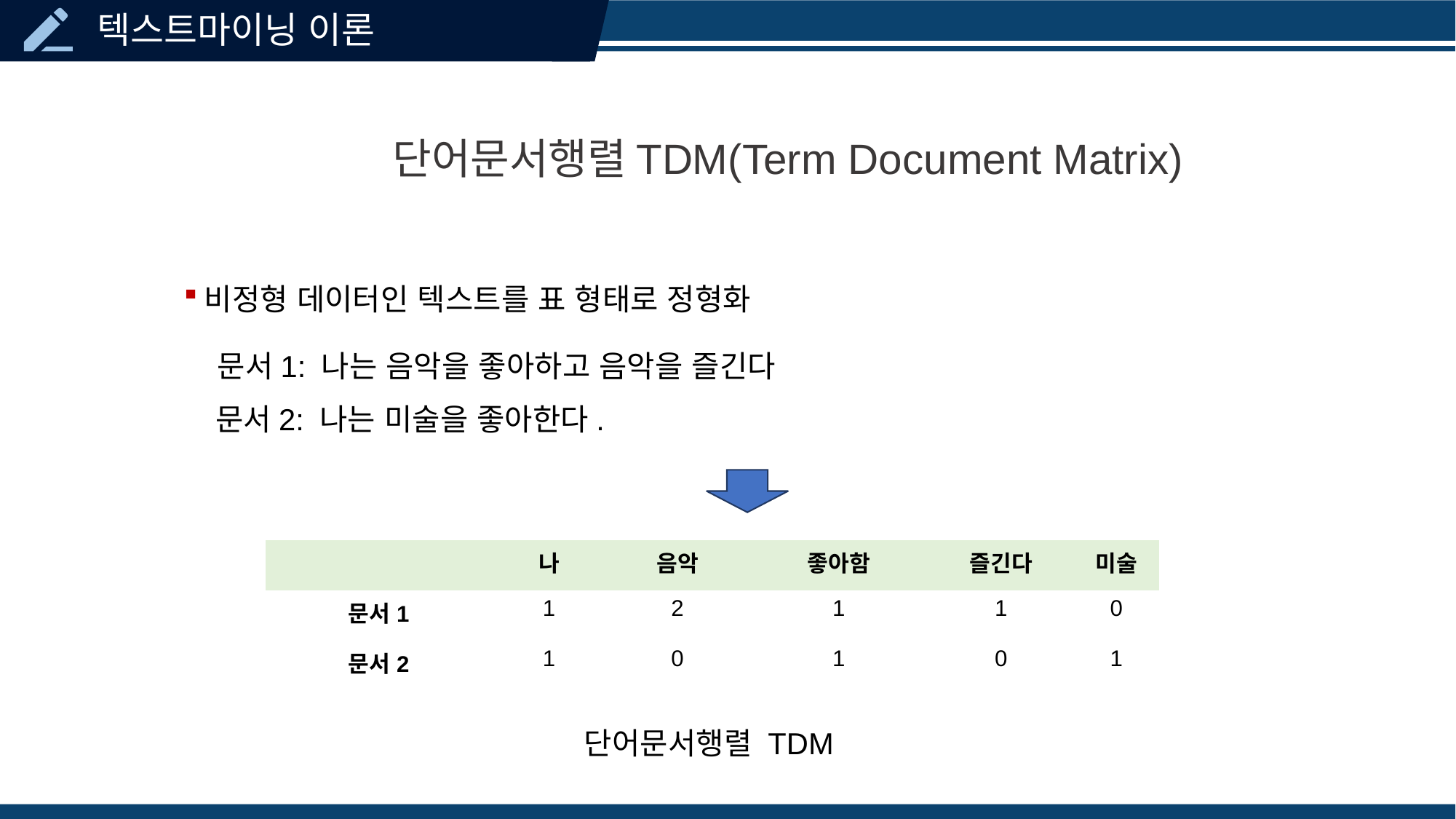

단어문서행렬TDM(Term Document Matrix)
비정형 데이터인 텍스트를 표 형태로 정형화
문서1: 나는 음악을 좋아하고 음악을 즐긴다
문서2: 나는 미술을 좋아한다.

|  | 나 | 음악 | 좋아함 | 즐긴다 | 미술 |
| --- | --- | --- | --- | --- | --- |
| 문서1 | 1 | 2 | 1 | 1 | 0 |
| 문서2 | 1 | 0 | 1 | 0 | 1 |
단어문서행렬 TDM